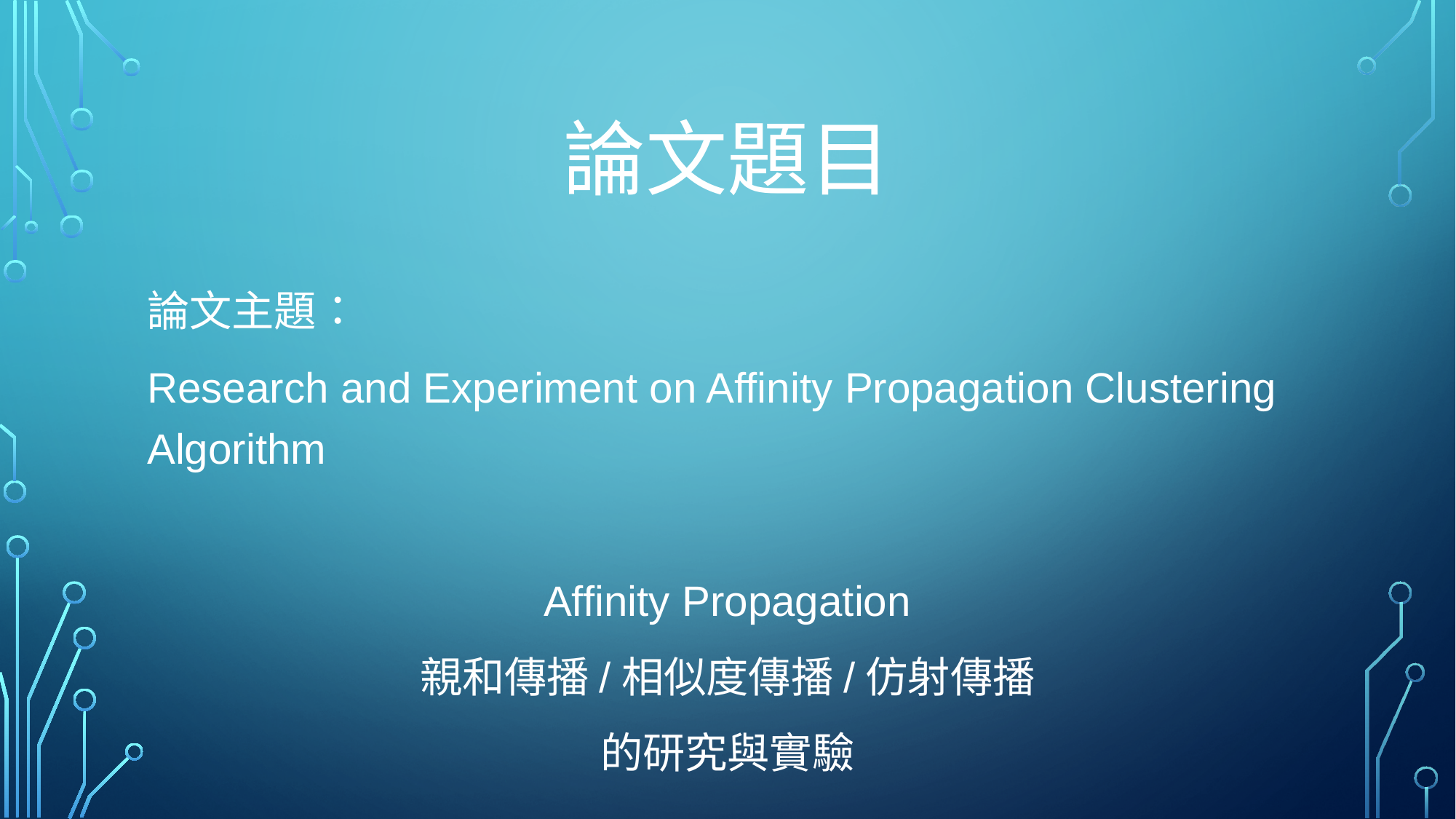

# 論文題目
論文主題：
Research and Experiment on Affinity Propagation Clustering Algorithm

Affinity Propagation
親和傳播/相似度傳播/仿射傳播
的研究與實驗